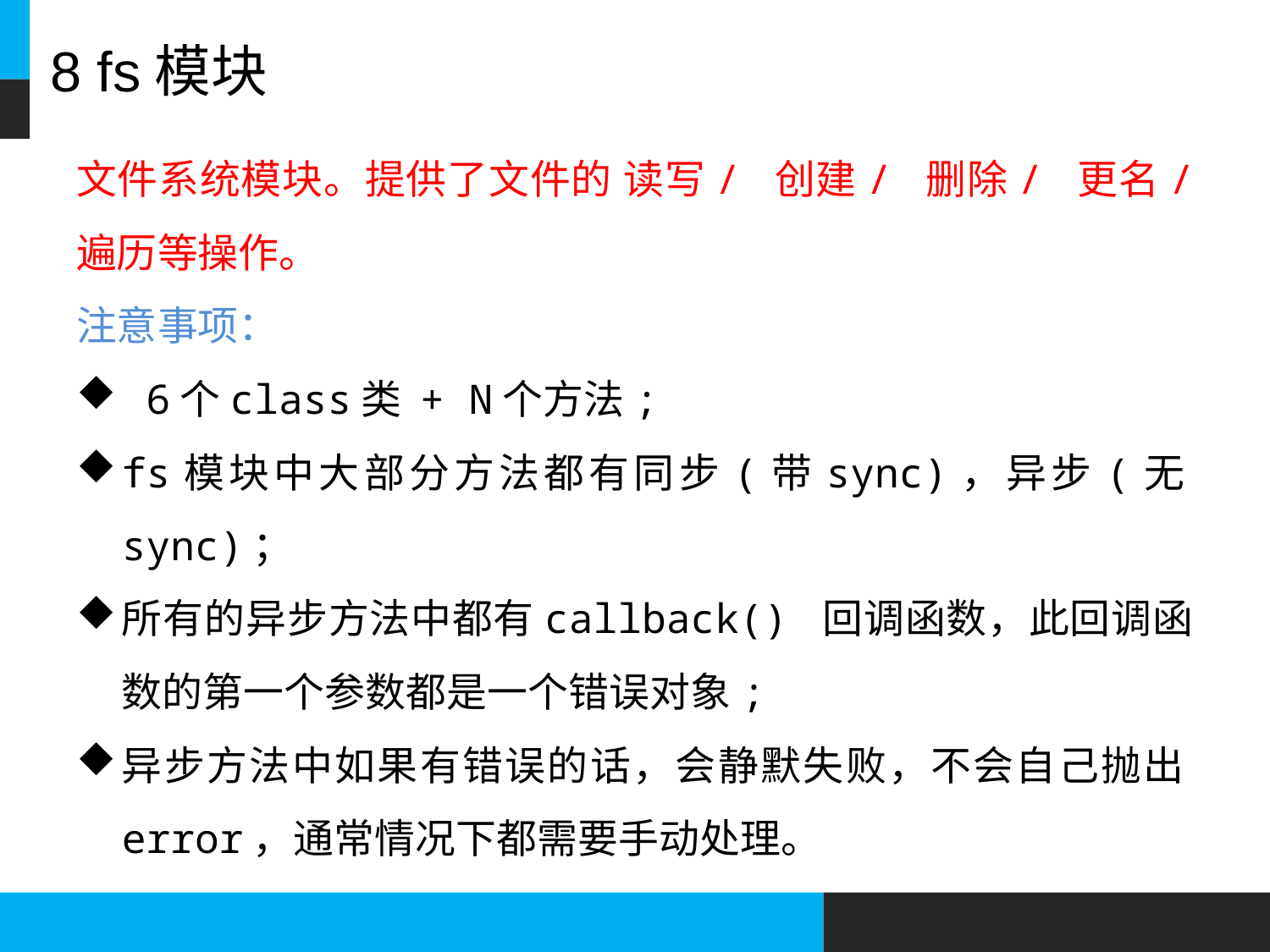

# 8 fs模块
文件系统模块。提供了文件的 读写/ 创建/ 删除/ 更名/ 遍历等操作。
注意事项：
 6个class类 + N个方法;
fs模块中大部分方法都有同步(带sync)，异步(无sync)；
所有的异步方法中都有callback() 回调函数，此回调函数的第一个参数都是一个错误对象;
异步方法中如果有错误的话，会静默失败，不会自己抛出error，通常情况下都需要手动处理。